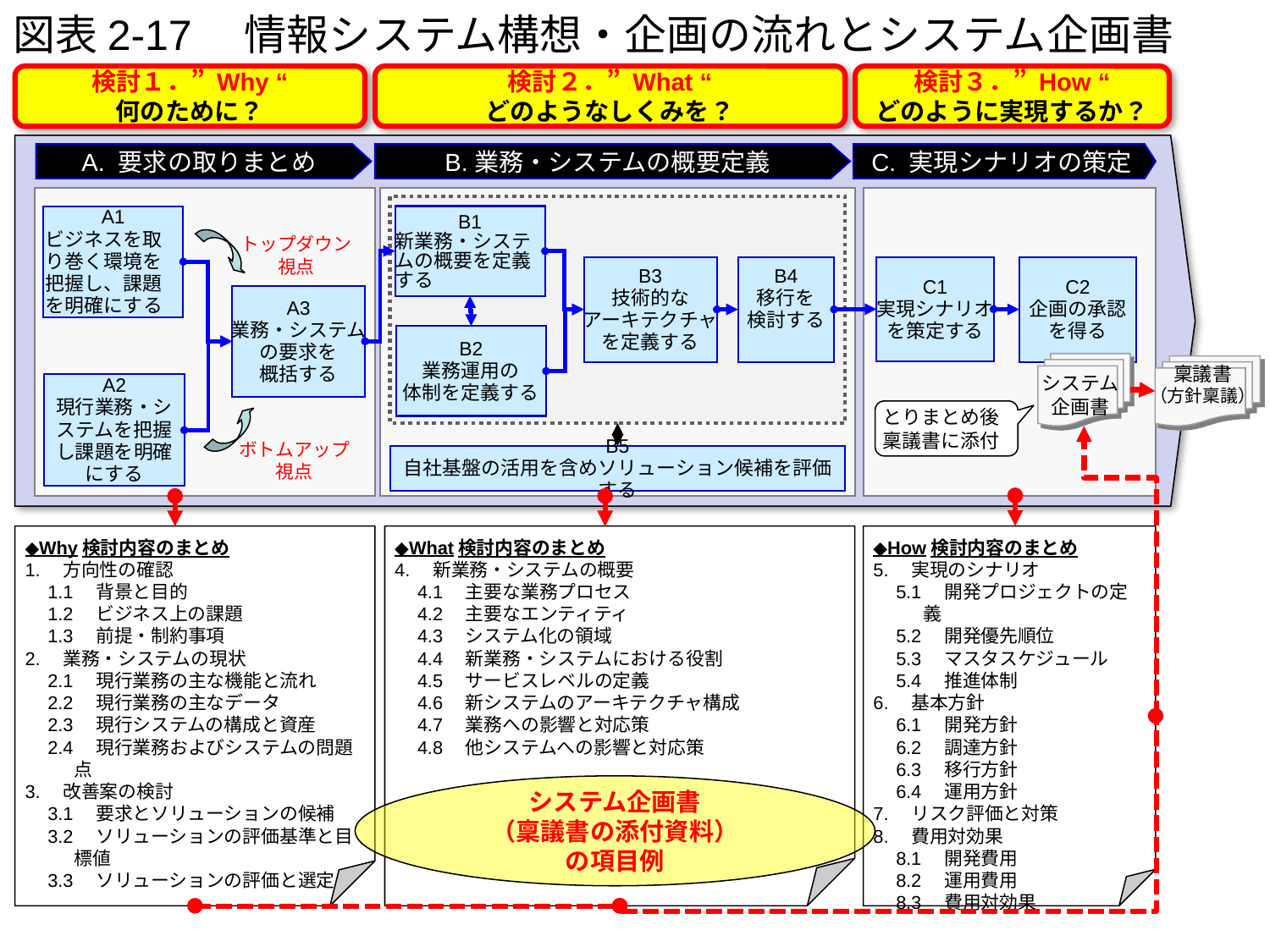

# 図表2-17　情報システム構想・企画の流れとシステム企画書
検討１．” Why “
何のために？
検討２．” What “
どのようなしくみを？
検討３．” How “
どのように実現するか？

A. 要求の取りまとめ
B.業務・システムの概要定義
C. 実現シナリオの策定

A1
ビジネスを取り巻く環境を把握し、課題を明確にする
B1
新業務・システムの概要を定義する
トップダウン
視点

B3
技術的な
アーキテクチャ
を定義する
B4
移行を
検討する

C1
実現シナリオ
を策定する
C2
企画の承認
を得る
A3
業務・システム
の要求を
概括する
B2
業務運用の
体制を定義する
システム
企画書
稟議書
（方針稟議）

A2
現行業務・システムを把握し課題を明確にする
とりまとめ後
稟議書に添付

ボトムアップ
視点
B5
自社基盤の活用を含めソリューション候補を評価する
◆Why検討内容のまとめ
1.　方向性の確認
　1.1　背景と目的
　1.2　ビジネス上の課題
　1.3　前提・制約事項
2.　業務・システムの現状
　2.1　現行業務の主な機能と流れ
　2.2　現行業務の主なデータ
　2.3　現行システムの構成と資産
　2.4　現行業務およびシステムの問題点
3.　改善案の検討
　3.1　要求とソリューションの候補
　3.2　ソリューションの評価基準と目標値
　3.3　ソリューションの評価と選定
◆What検討内容のまとめ
4.　新業務・システムの概要
　4.1　主要な業務プロセス
　4.2　主要なエンティティ
　4.3　システム化の領域
　4.4　新業務・システムにおける役割
　4.5　サービスレベルの定義
　4.6　新システムのアーキテクチャ構成
　4.7　業務への影響と対応策
　4.8　他システムへの影響と対応策
◆How検討内容のまとめ
5.　実現のシナリオ
　5.1　開発プロジェクトの定義
　5.2　開発優先順位
　5.3　マスタスケジュール
　5.4　推進体制
6.　基本方針
　6.1　開発方針
　6.2　調達方針
　6.3　移行方針
　6.4　運用方針
7.　リスク評価と対策
8.　費用対効果
　8.1　開発費用
　8.2　運用費用
　8.3　費用対効果
システム企画書
（稟議書の添付資料）
の項目例